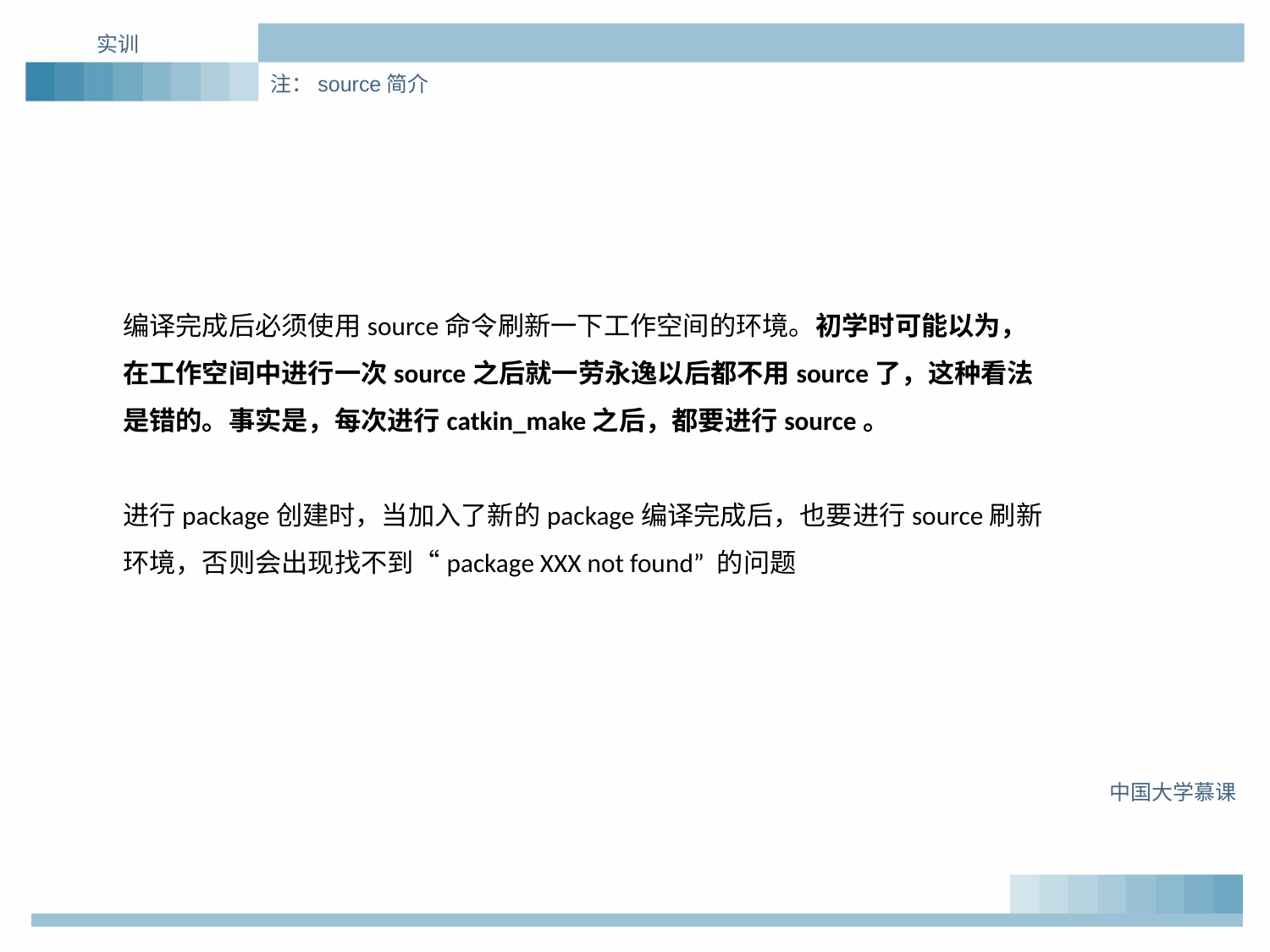

实训
注：source简介

编译完成后必须使用source命令刷新一下工作空间的环境。初学时可能以为，在工作空间中进行一次source之后就一劳永逸以后都不用source了，这种看法是错的。事实是，每次进行catkin_make之后，都要进行source。

进行package创建时，当加入了新的package编译完成后，也要进行source刷新环境，否则会出现找不到“package XXX not found” 的问题

中国大学慕课